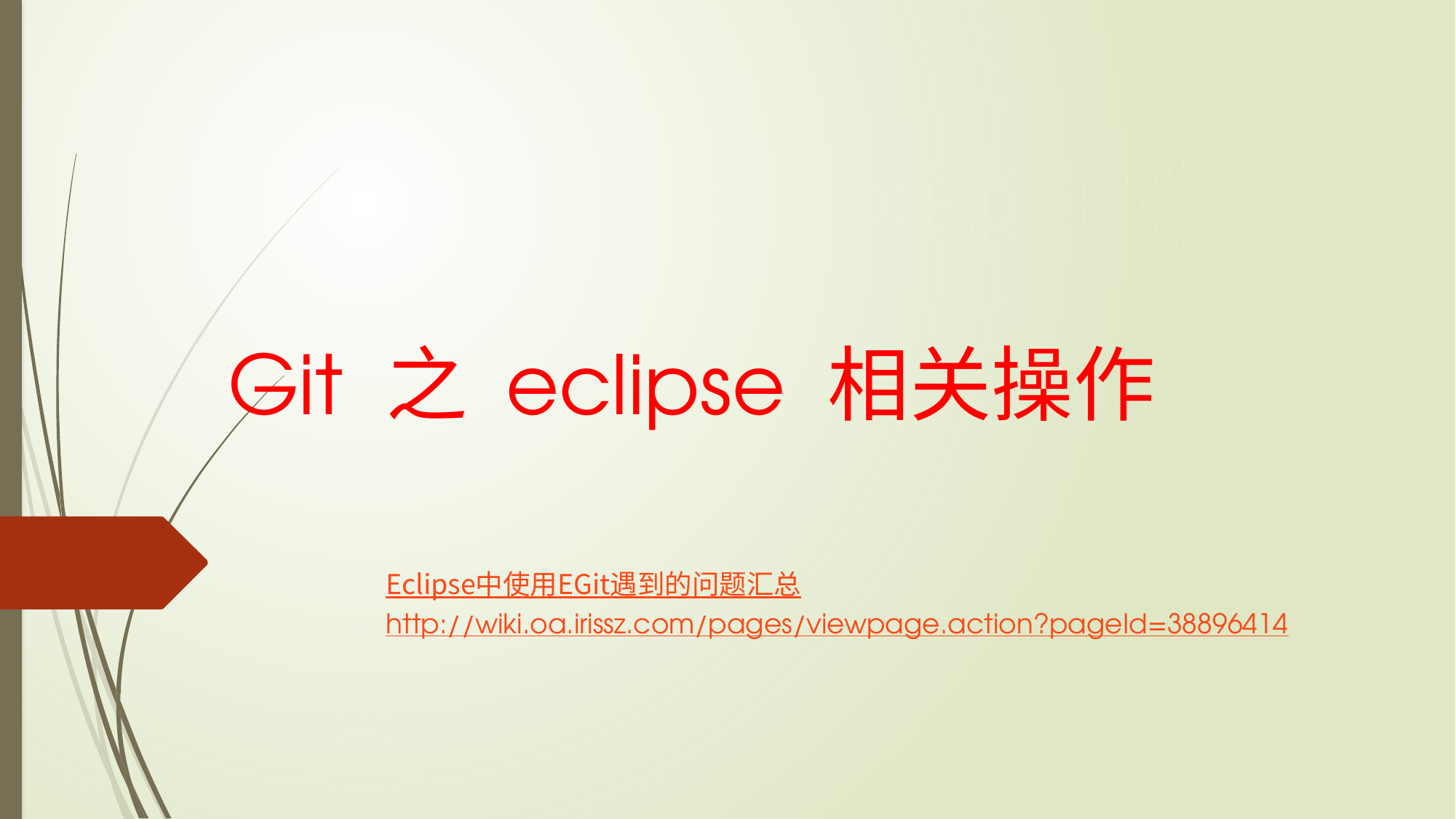

# Git 之 eclipse 相关操作

Eclipse中使用EGit遇到的问题汇总
http://wiki.oa.irissz.com/pages/viewpage.action?pageId=38896414